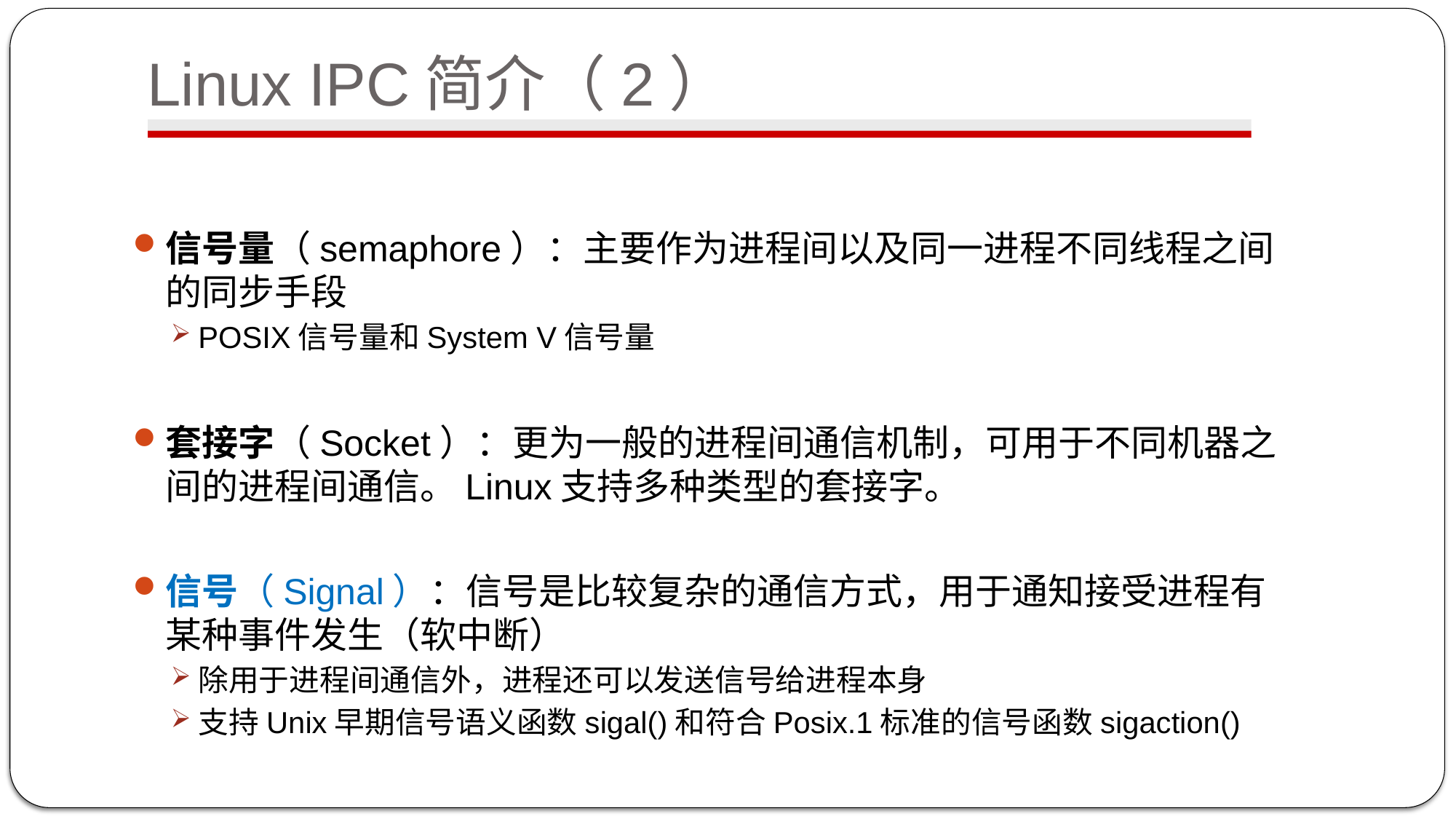

# Linux IPC简介（2）

信号量（semaphore）：主要作为进程间以及同一进程不同线程之间的同步手段
POSIX信号量和System V信号量

套接字（Socket）：更为一般的进程间通信机制，可用于不同机器之间的进程间通信。Linux支持多种类型的套接字。

信号（Signal）：信号是比较复杂的通信方式，用于通知接受进程有某种事件发生（软中断）
除用于进程间通信外，进程还可以发送信号给进程本身
支持Unix早期信号语义函数sigal()和符合Posix.1标准的信号函数sigaction()